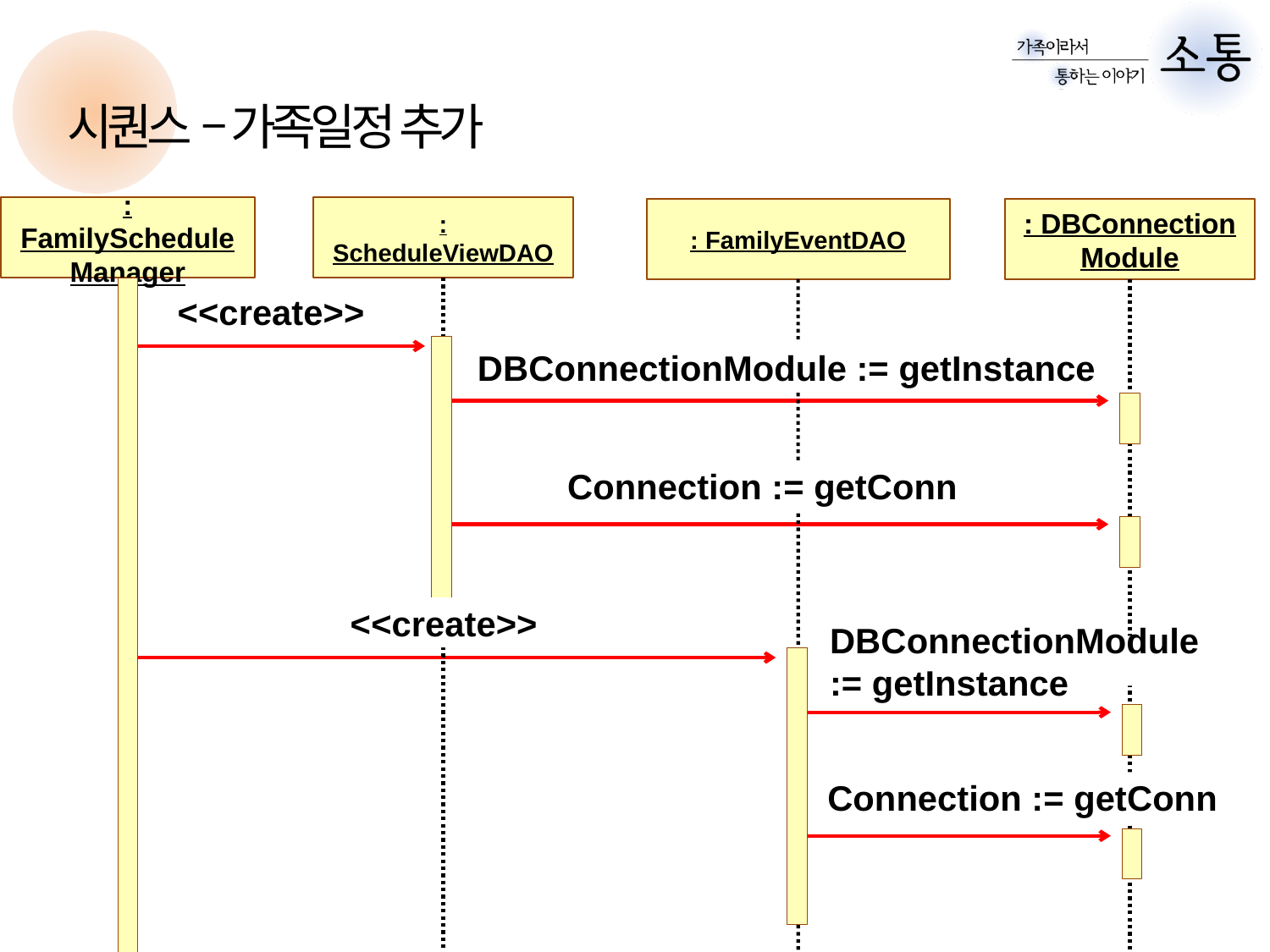

시퀀스 – 가족일정 추가
: FamilySchedule
Manager
: ScheduleViewDAO
: FamilyEventDAO
: DBConnection
Module

<<create>>

DBConnectionModule := getInstance

Connection := getConn

<<create>>
DBConnectionModule
:= getInstance

Connection := getConn